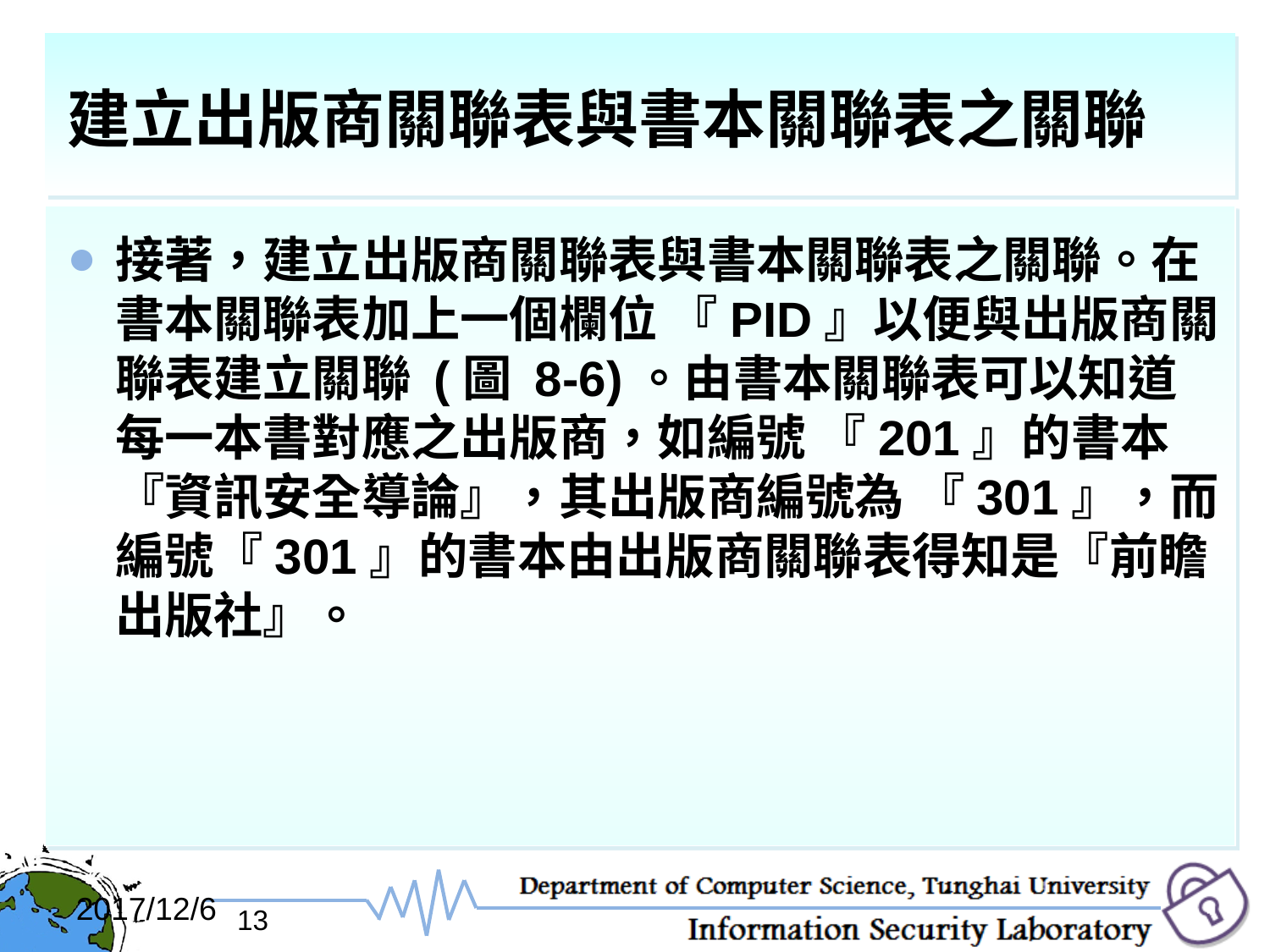

# 建立出版商關聯表與書本關聯表之關聯
接著，建立出版商關聯表與書本關聯表之關聯。在書本關聯表加上一個欄位 『PID』以便與出版商關聯表建立關聯 (圖 8-6)。由書本關聯表可以知道每一本書對應之出版商，如編號 『201』的書本『資訊安全導論』，其出版商編號為 『301』，而編號『301』的書本由出版商關聯表得知是『前瞻出版社』。
2017/12/6
13